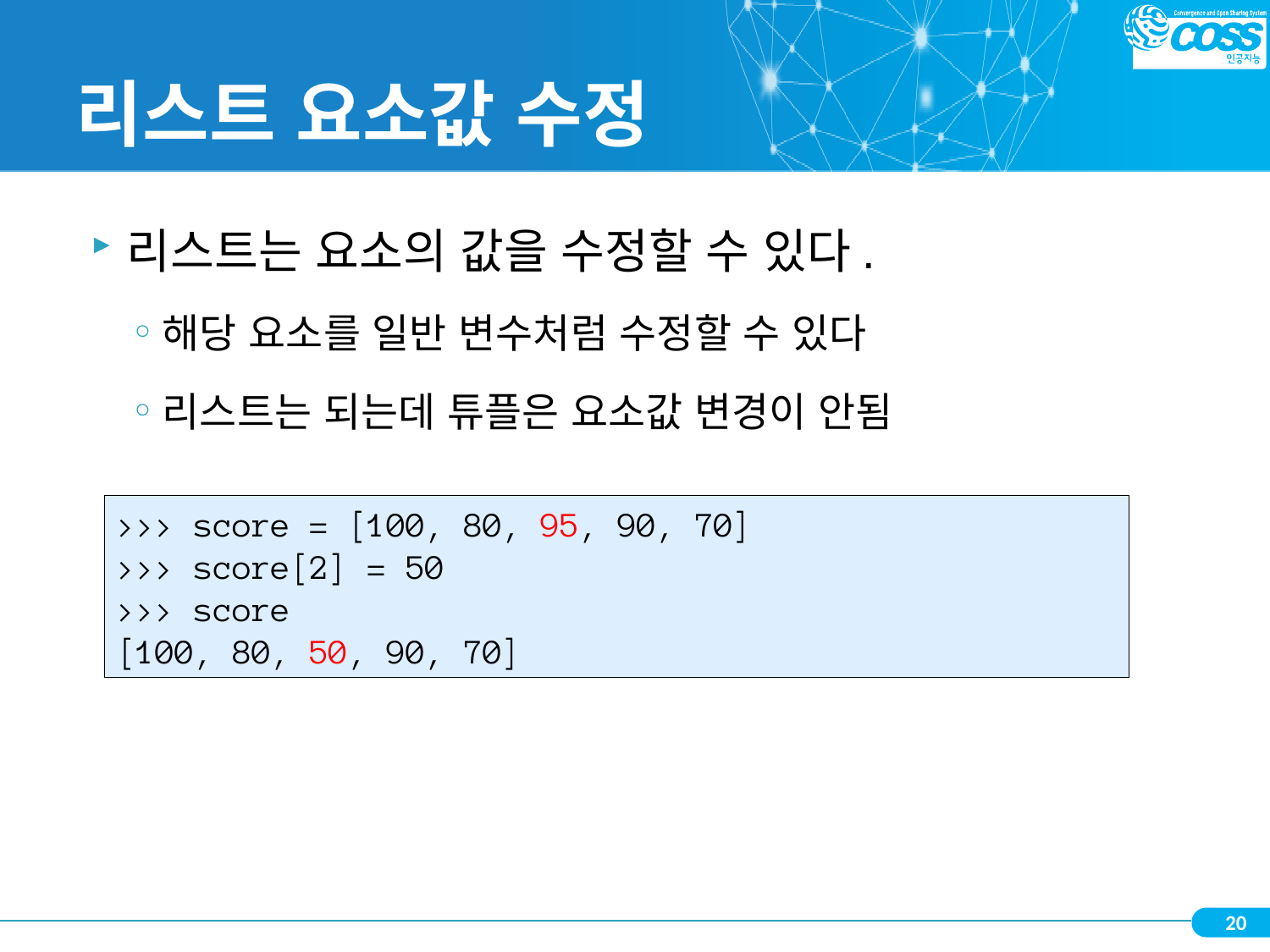

# 리스트 요소값 수정
리스트는 요소의 값을 수정할 수 있다.
해당 요소를 일반 변수처럼 수정할 수 있다
리스트는 되는데 튜플은 요소값 변경이 안됨

>>> score = [100, 80, 95, 90, 70]
>>> score[2] = 50
>>> score
[100, 80, 50, 90, 70]